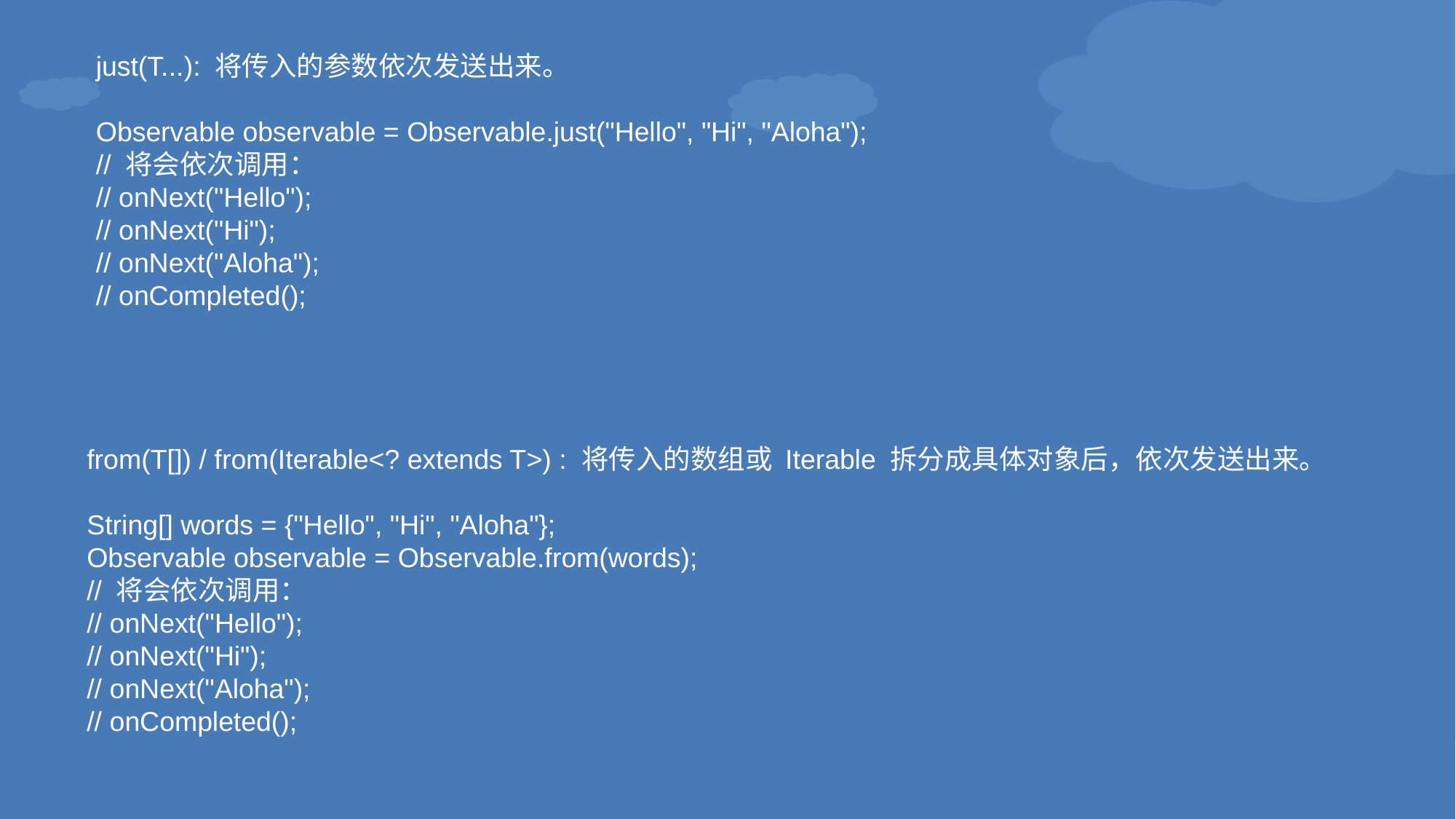

just(T...): 将传入的参数依次发送出来。

Observable observable = Observable.just("Hello", "Hi", "Aloha");
// 将会依次调用：
// onNext("Hello");
// onNext("Hi");
// onNext("Aloha");
// onCompleted();

from(T[]) / from(Iterable<? extends T>) : 将传入的数组或 Iterable 拆分成具体对象后，依次发送出来。

String[] words = {"Hello", "Hi", "Aloha"};
Observable observable = Observable.from(words);
// 将会依次调用：
// onNext("Hello");
// onNext("Hi");
// onNext("Aloha");
// onCompleted();